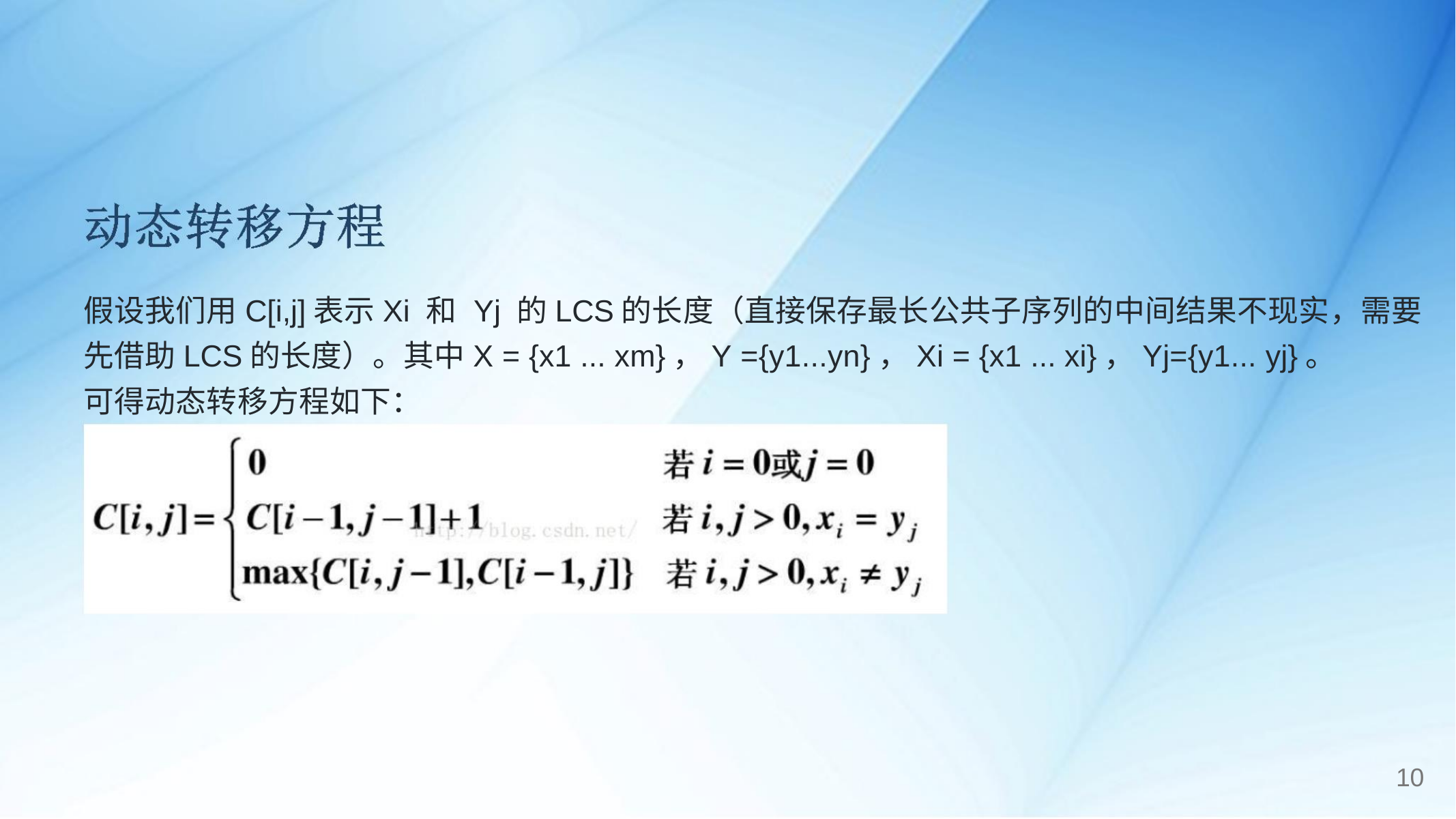

假设我们用C[i,j]表示Xi 和 Yj 的LCS的长度（直接保存最长公共子序列的中间结果不现实，需要
先借助LCS的长度）。其中X = {x1 ... xm}，Y ={y1...yn}，Xi = {x1 ... xi}，Yj={y1... yj}。
可得动态转移方程如下：
10